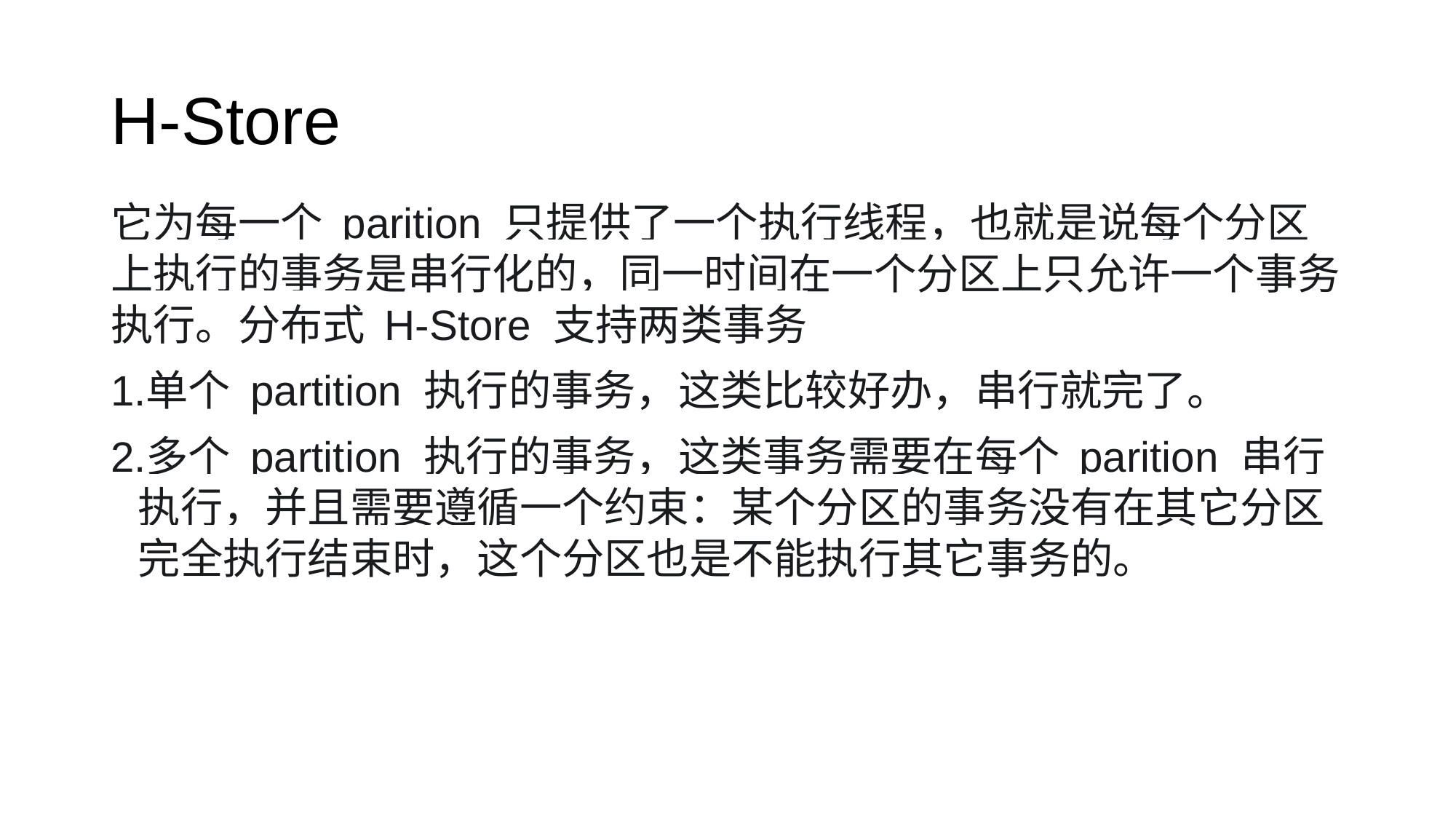

# H-Store
它为每一个 parition 只提供了一个执行线程，也就是说每个分区上执行的事务是串行化的，同一时间在一个分区上只允许一个事务执行。分布式 H-Store 支持两类事务
单个 partition 执行的事务，这类比较好办，串行就完了。
多个 partition 执行的事务，这类事务需要在每个 parition 串行执行，并且需要遵循一个约束：某个分区的事务没有在其它分区完全执行结束时，这个分区也是不能执行其它事务的。